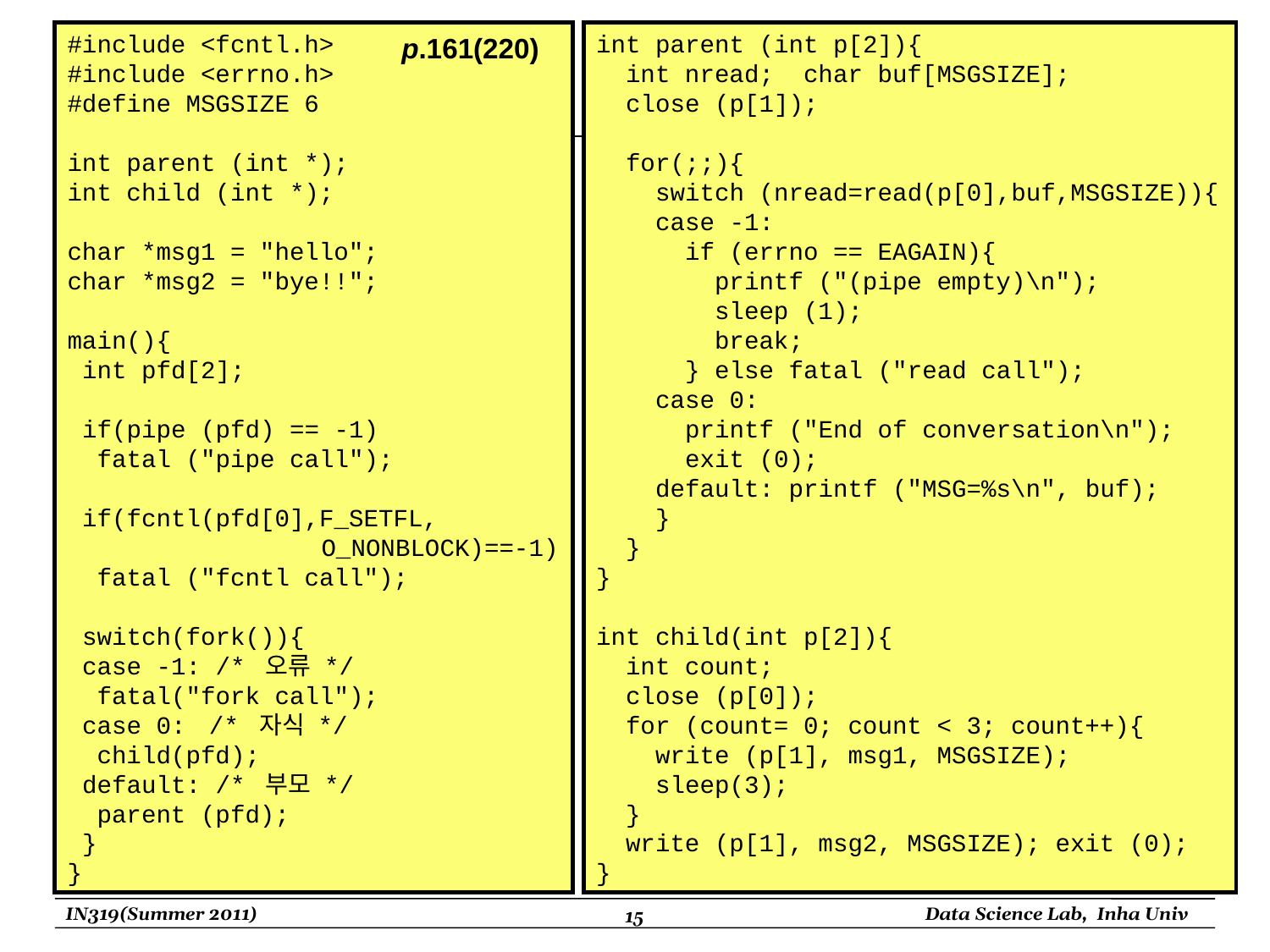

#include <fcntl.h>
#include <errno.h>
#define MSGSIZE 6

int parent (int *);
int child (int *);

char *msg1 = "hello";
char *msg2 = "bye!!";

main(){
 int pfd[2];

 if(pipe (pfd) == -1)
  fatal ("pipe call");

 if(fcntl(pfd[0],F_SETFL,
		O_NONBLOCK)==-1)
  fatal ("fcntl call");

 switch(fork()){
 case -1: /* 오류 */
  fatal("fork call");
 case 0:	 /* 자식 */
  child(pfd);
 default: /* 부모 */
  parent (pfd);
 }
}
int parent (int p[2]){
  int nread;  char buf[MSGSIZE];
  close (p[1]);
  for(;;){
    switch (nread=read(p[0],buf,MSGSIZE)){
    case -1:
      if (errno == EAGAIN){
        printf ("(pipe empty)\n");
        sleep (1);
        break;
      } else fatal ("read call");
    case 0:
      printf ("End of conversation\n");
      exit (0);
    default: printf ("MSG=%s\n", buf);
    }
  }
}

int child(int p[2]){
  int count;
  close (p[0]);
  for (count= 0; count < 3; count++){
    write (p[1], msg1, MSGSIZE);
    sleep(3);
  }
  write (p[1], msg2, MSGSIZE); exit (0);
}
p.161(220)
#

15